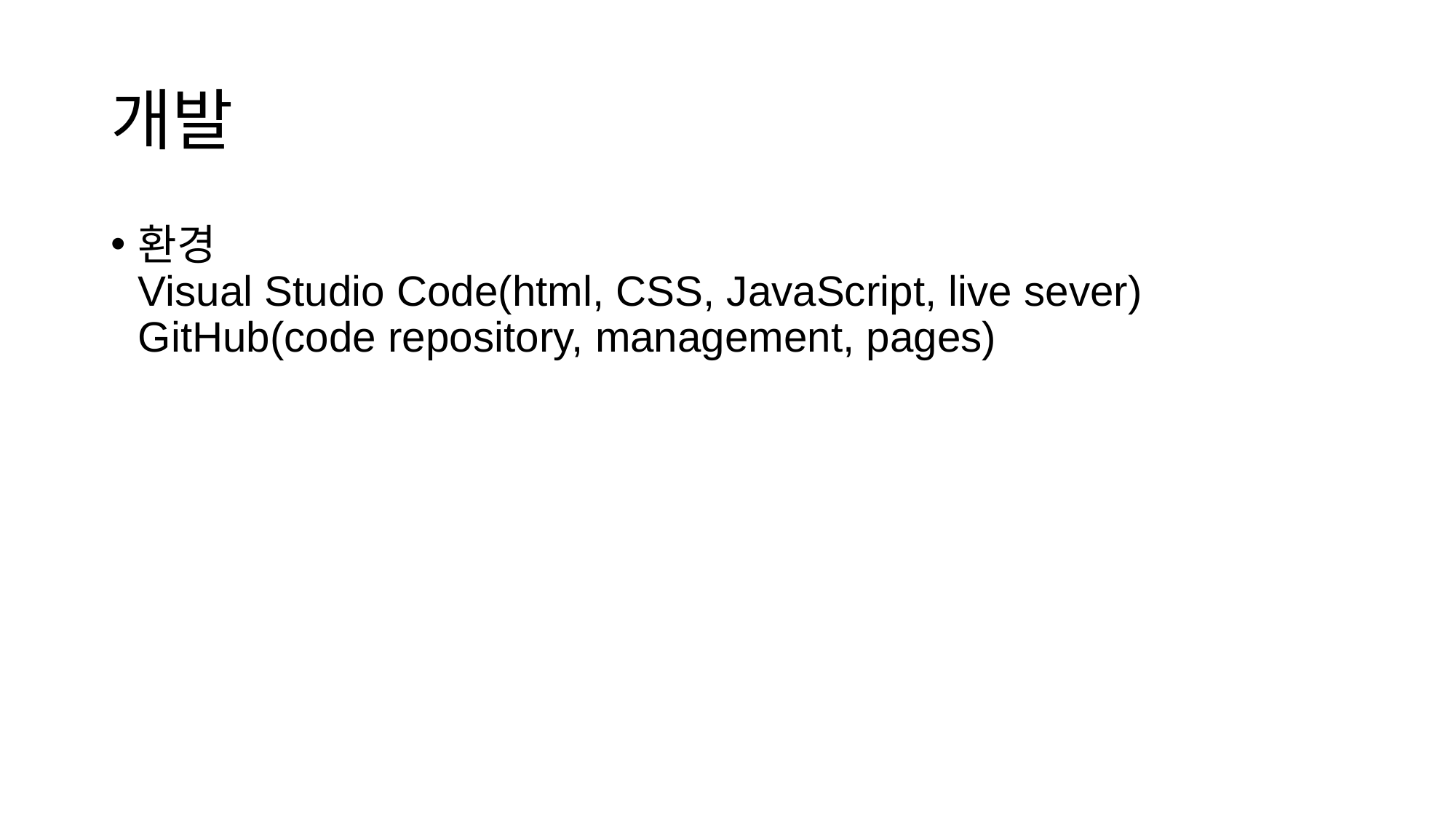

# 개발
환경
Visual Studio Code(html, CSS, JavaScript, live sever)
GitHub(code repository, management, pages)